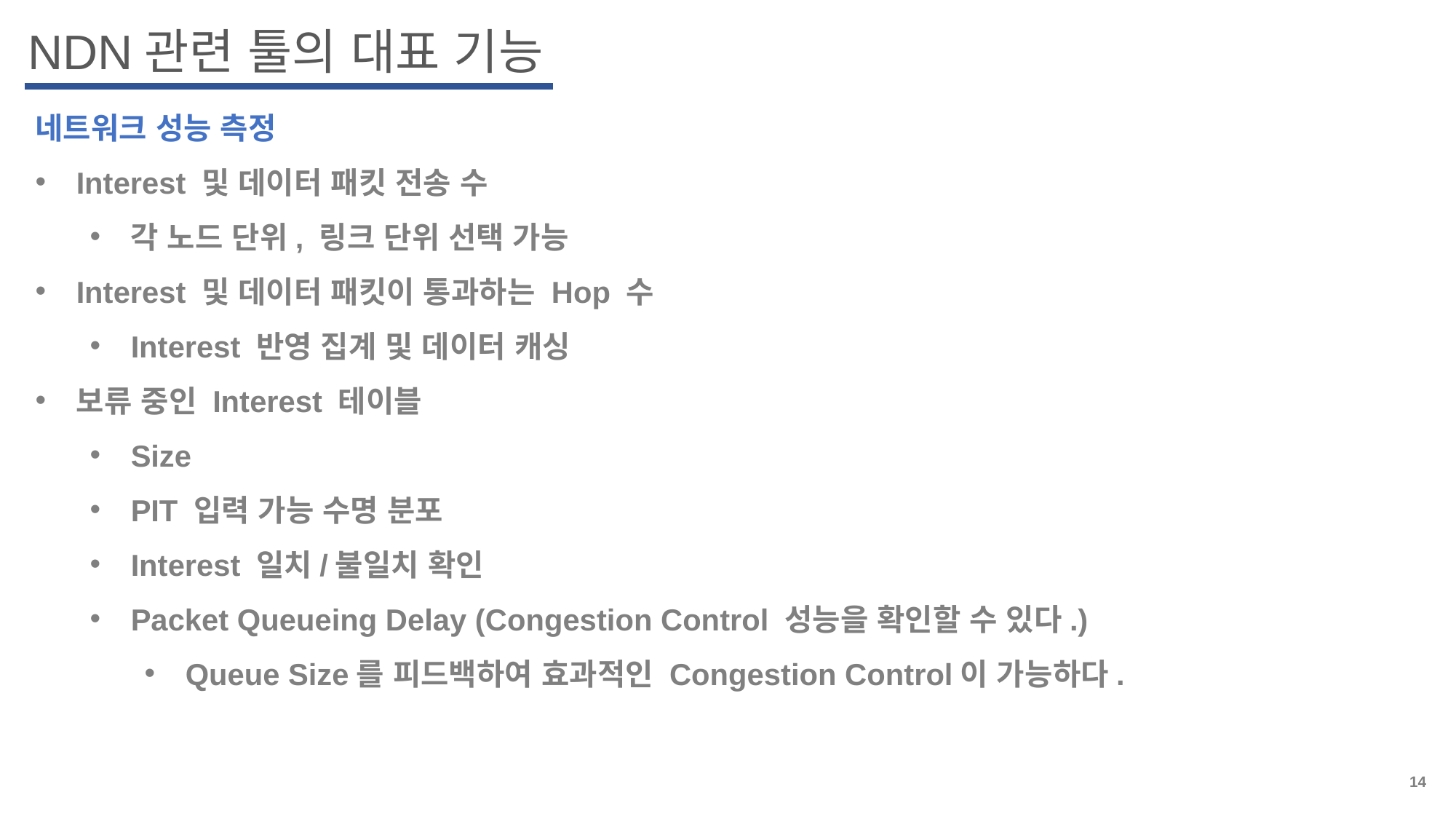

NDN관련 툴의 대표 기능
네트워크 성능 측정
Interest 및 데이터 패킷 전송 수
각 노드 단위, 링크 단위 선택 가능
Interest 및 데이터 패킷이 통과하는 Hop 수
Interest 반영 집계 및 데이터 캐싱
보류 중인 Interest 테이블
Size
PIT 입력 가능 수명 분포
Interest 일치/불일치 확인
Packet Queueing Delay (Congestion Control 성능을 확인할 수 있다.)
Queue Size를 피드백하여 효과적인 Congestion Control이 가능하다.
14